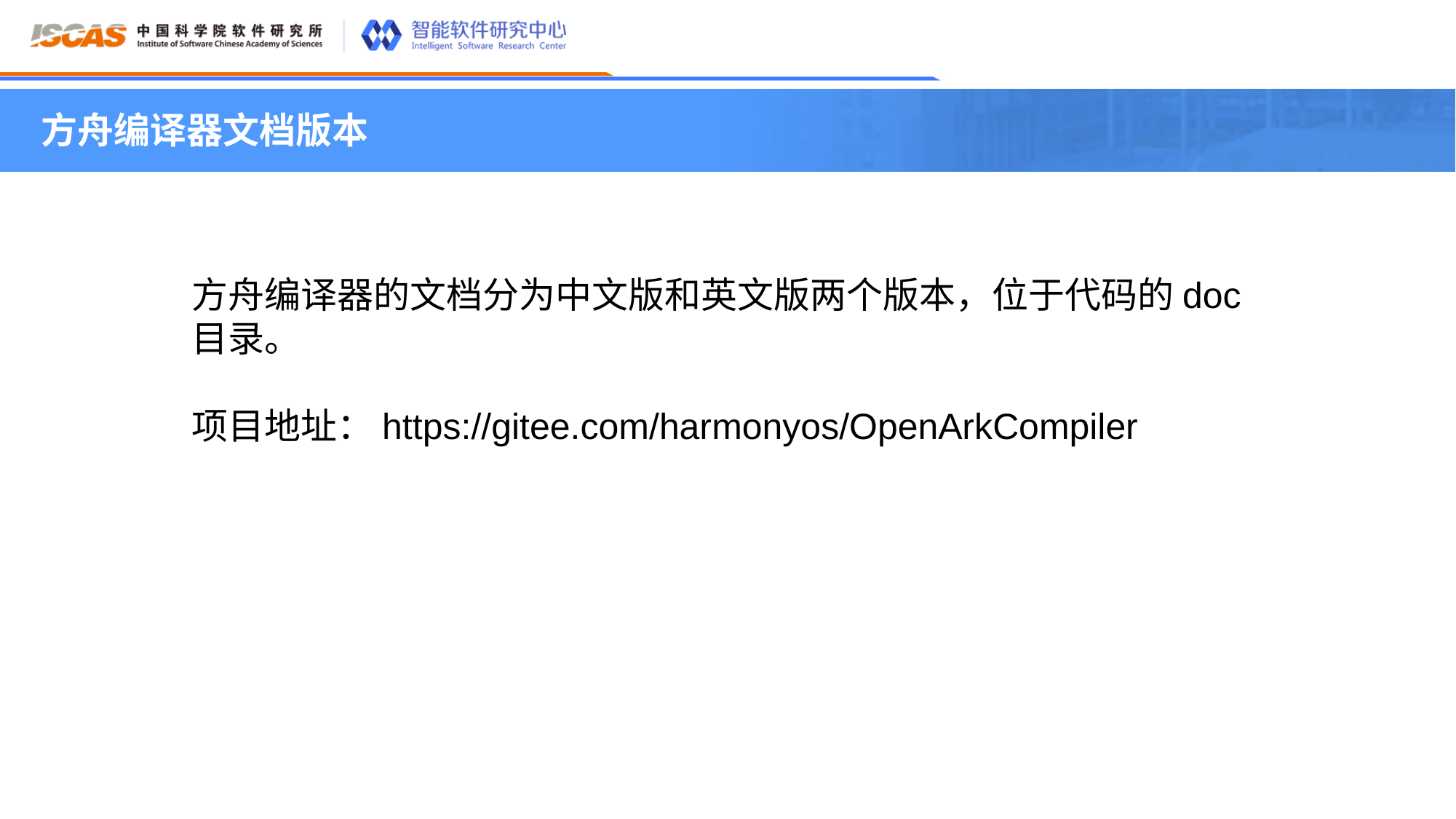

方舟编译器文档版本
方舟编译器的文档分为中文版和英文版两个版本，位于代码的doc目录。

项目地址：https://gitee.com/harmonyos/OpenArkCompiler